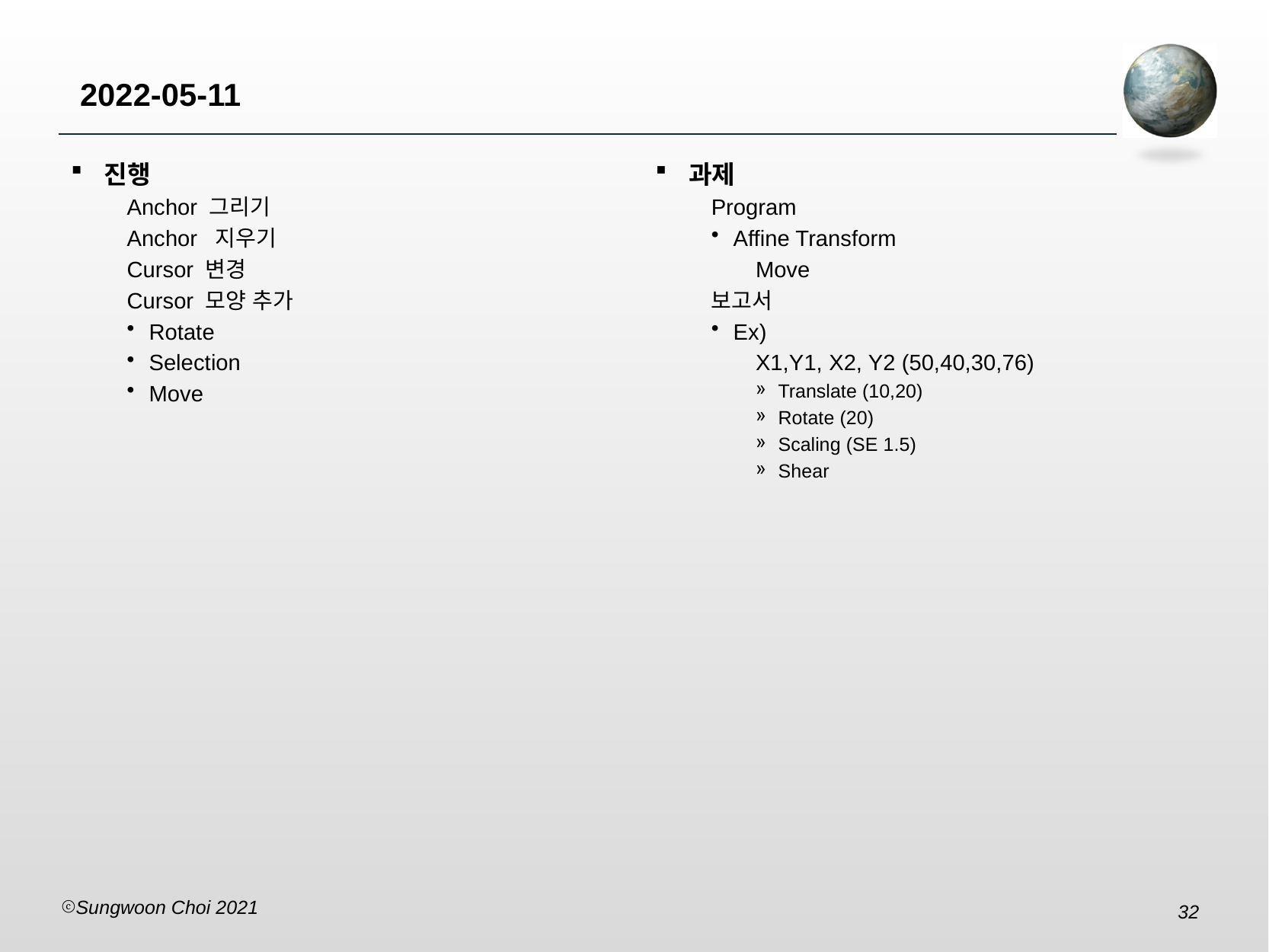

# 2022-05-11
진행
Anchor 그리기
Anchor  지우기
Cursor 변경
Cursor 모양 추가
Rotate
Selection
Move

과제
Program
Affine Transform
Move
보고서
Ex)
X1,Y1, X2, Y2 (50,40,30,76)
Translate (10,20)
Rotate (20)
Scaling (SE 1.5)
Shear

Sungwoon Choi 2021
32